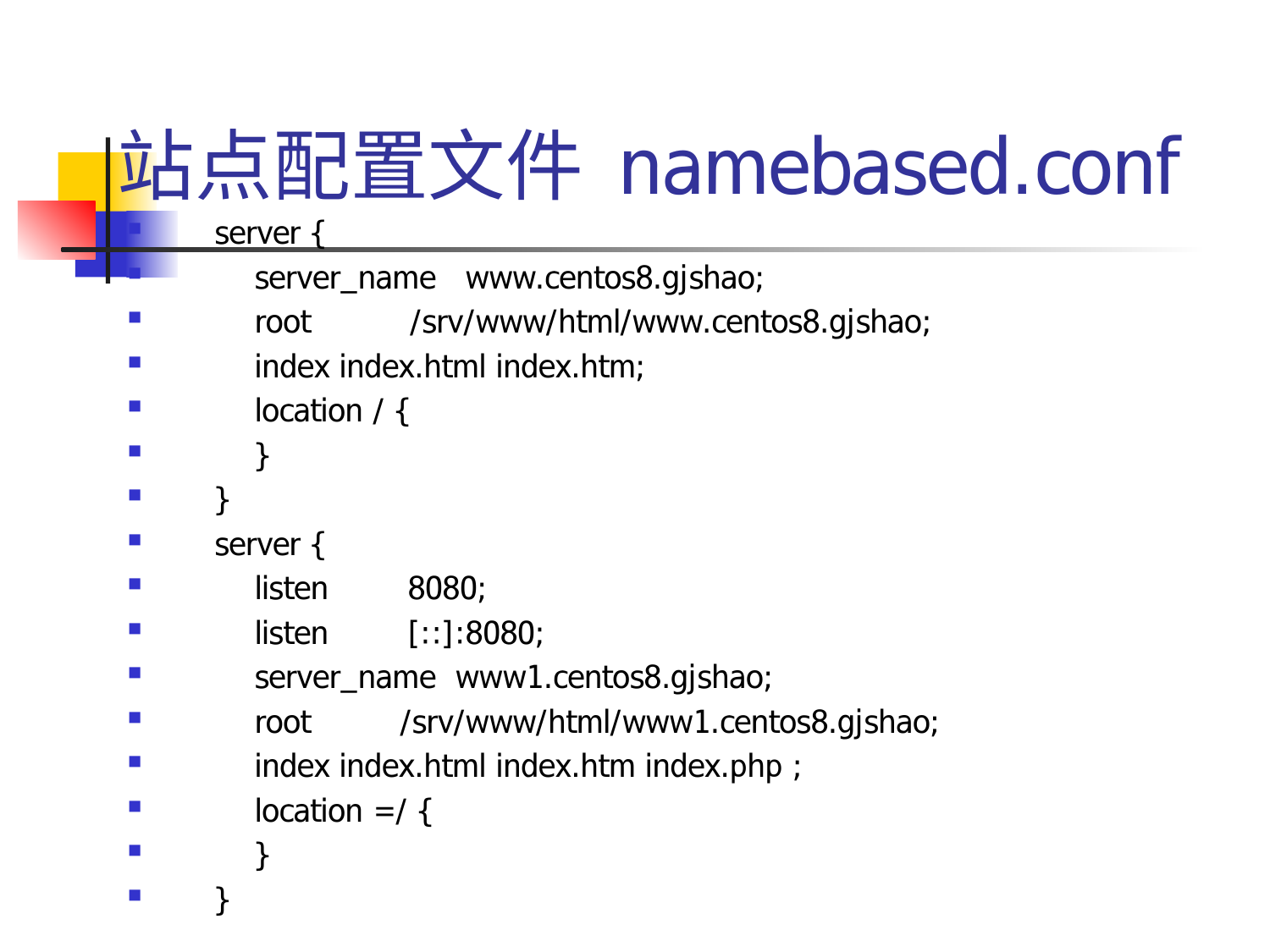

# 站点配置文件 namebased.conf
    server {
        server_name   www.centos8.gjshao;
        root          /srv/www/html/www.centos8.gjshao;
        index index.html index.htm;
        location / {
        }
    }
    server {
        listen        8080;
        listen        [::]:8080;
        server_name  www1.centos8.gjshao;
        root         /srv/www/html/www1.centos8.gjshao;
        index index.html index.htm index.php ;
        location =/ {
        }
    }